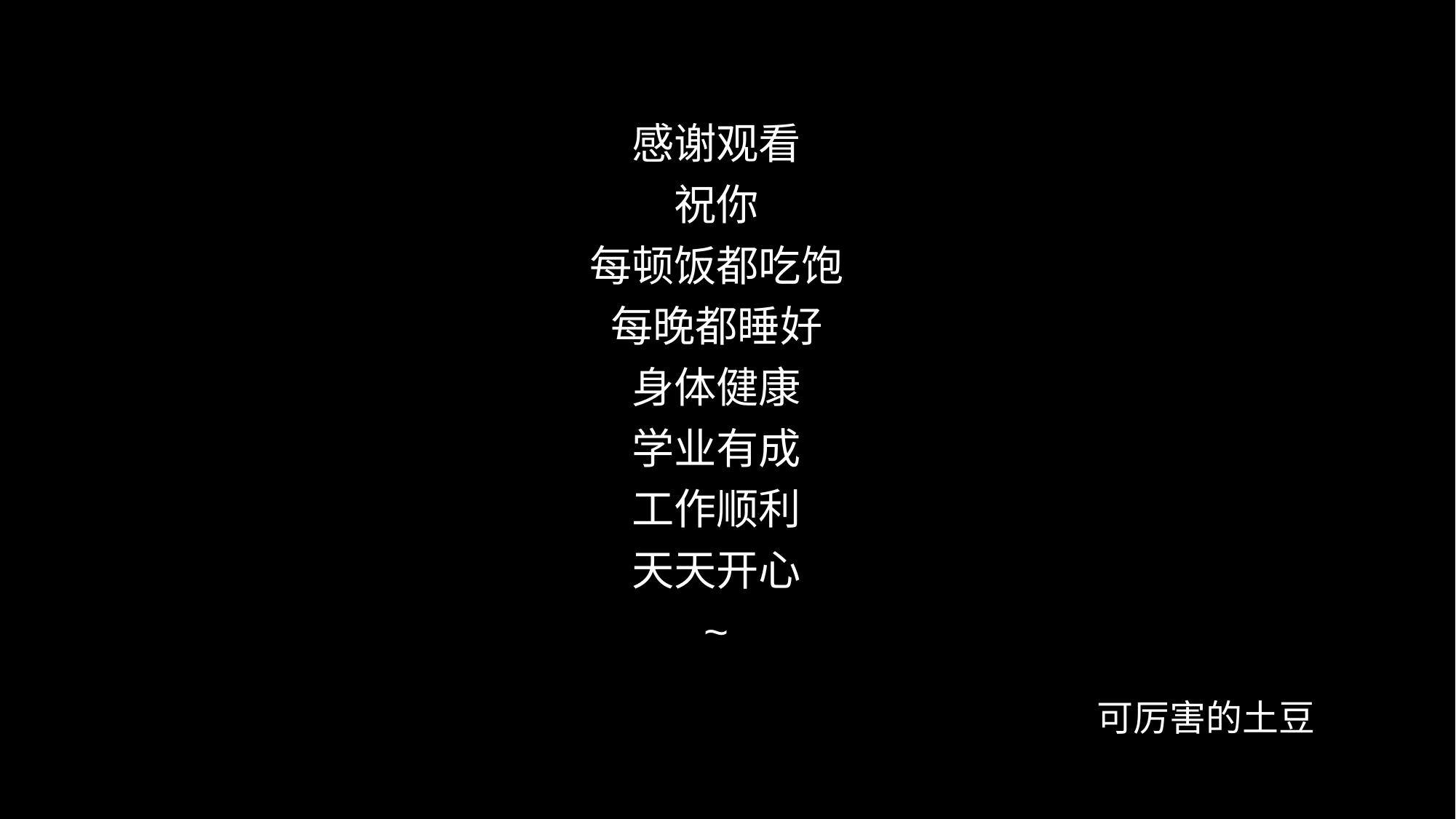

感谢观看
祝你
每顿饭都吃饱
每晚都睡好
身体健康
学业有成
工作顺利
天天开心
~

可厉害的土豆